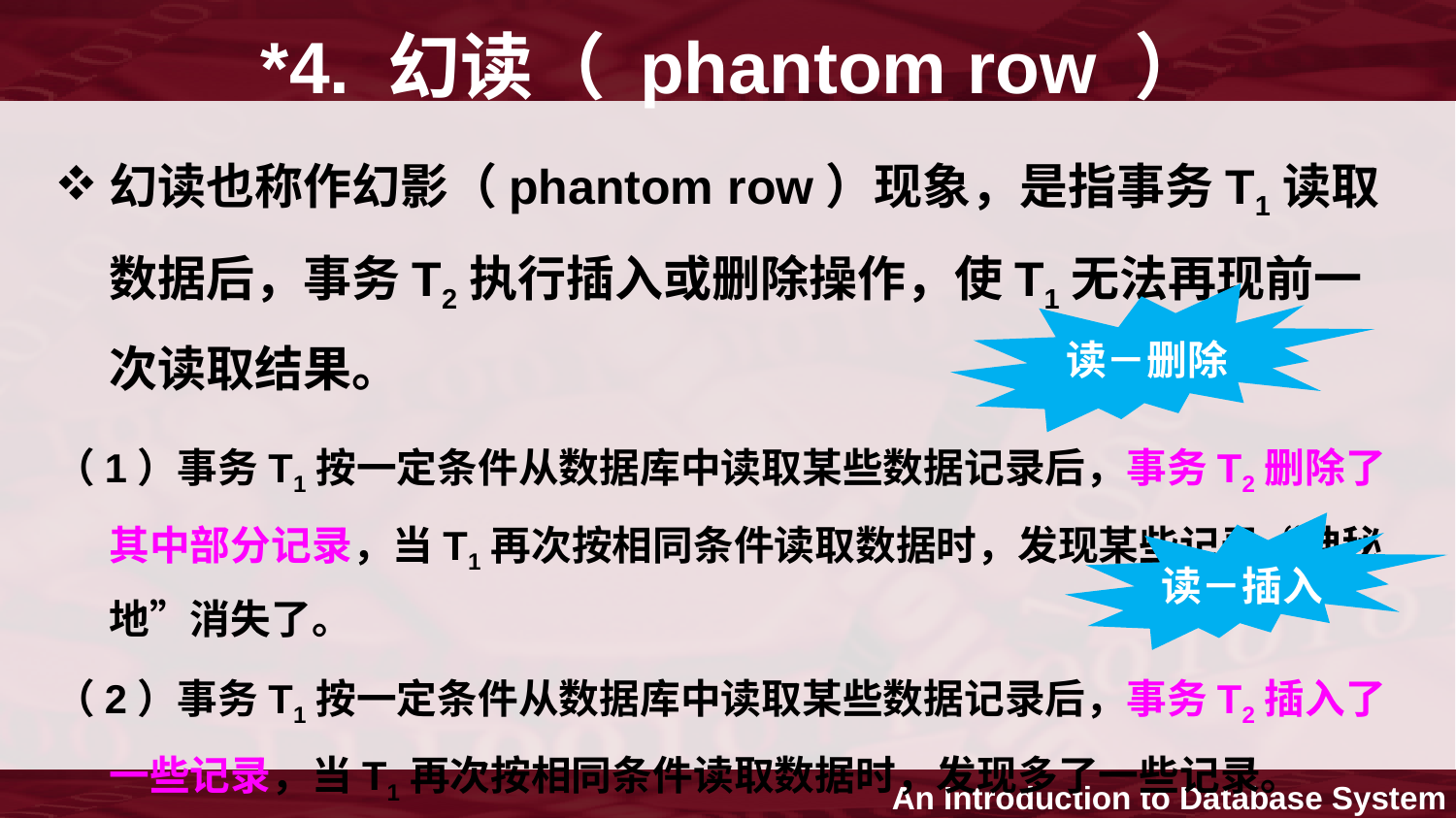

*4. 幻读（ phantom row ）
幻读也称作幻影（phantom row）现象，是指事务T1读取数据后，事务T2执行插入或删除操作，使T1无法再现前一次读取结果。
（1）事务T1按一定条件从数据库中读取某些数据记录后，事务T2删除了其中部分记录，当T1再次按相同条件读取数据时，发现某些记录“神秘地”消失了。
（2）事务T1按一定条件从数据库中读取某些数据记录后，事务T2插入了一些记录，当T1再次按相同条件读取数据时，发现多了一些记录。

读－删除
读－插入